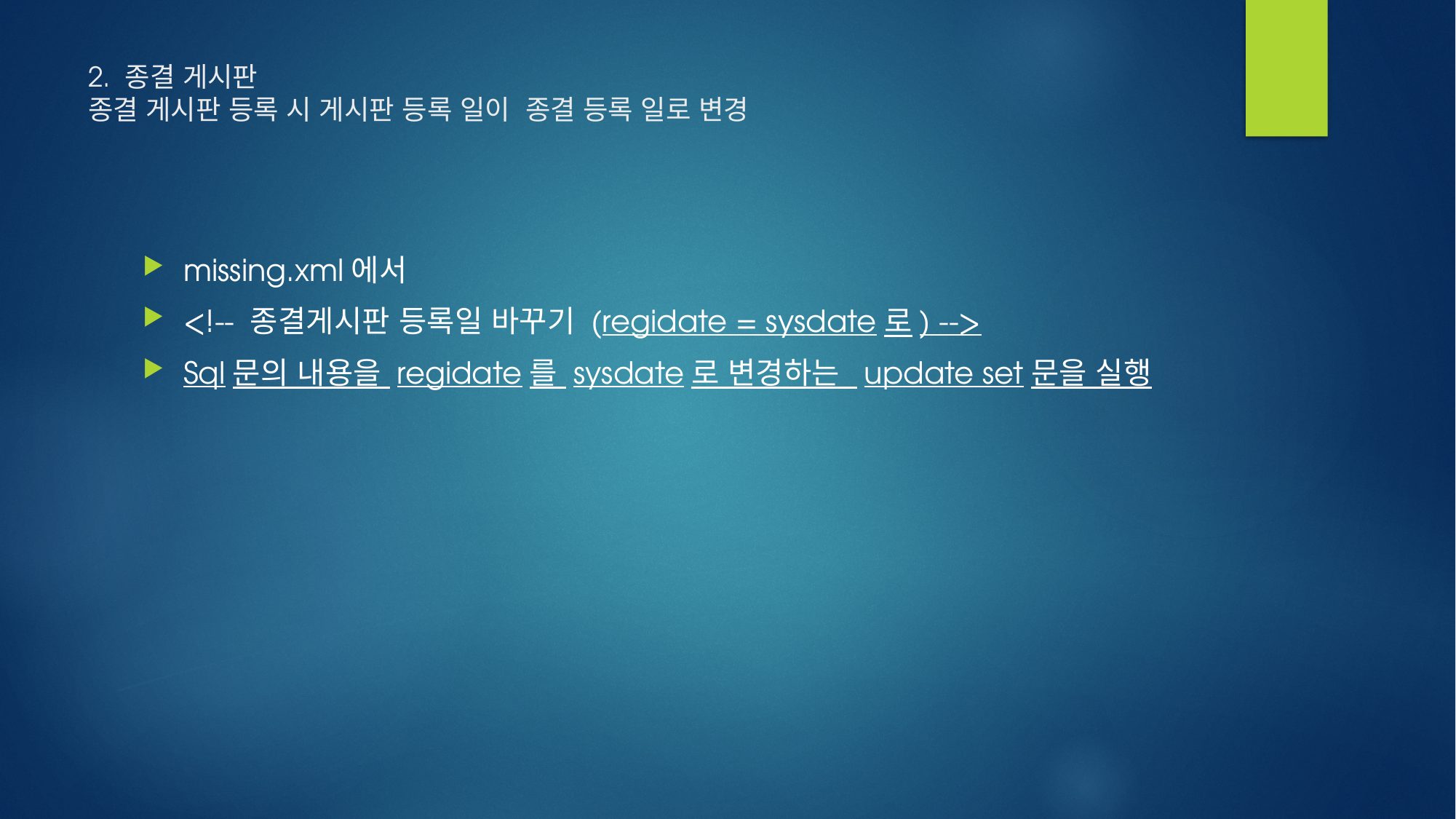

# 2. 종결 게시판 종결 게시판 등록 시 게시판 등록 일이  종결 등록 일로 변경
missing.xml에서
<!-- 종결게시판 등록일 바꾸기 (regidate = sysdate로) -->
Sql문의 내용을 regidate를 sysdate로 변경하는  update set문을 실행